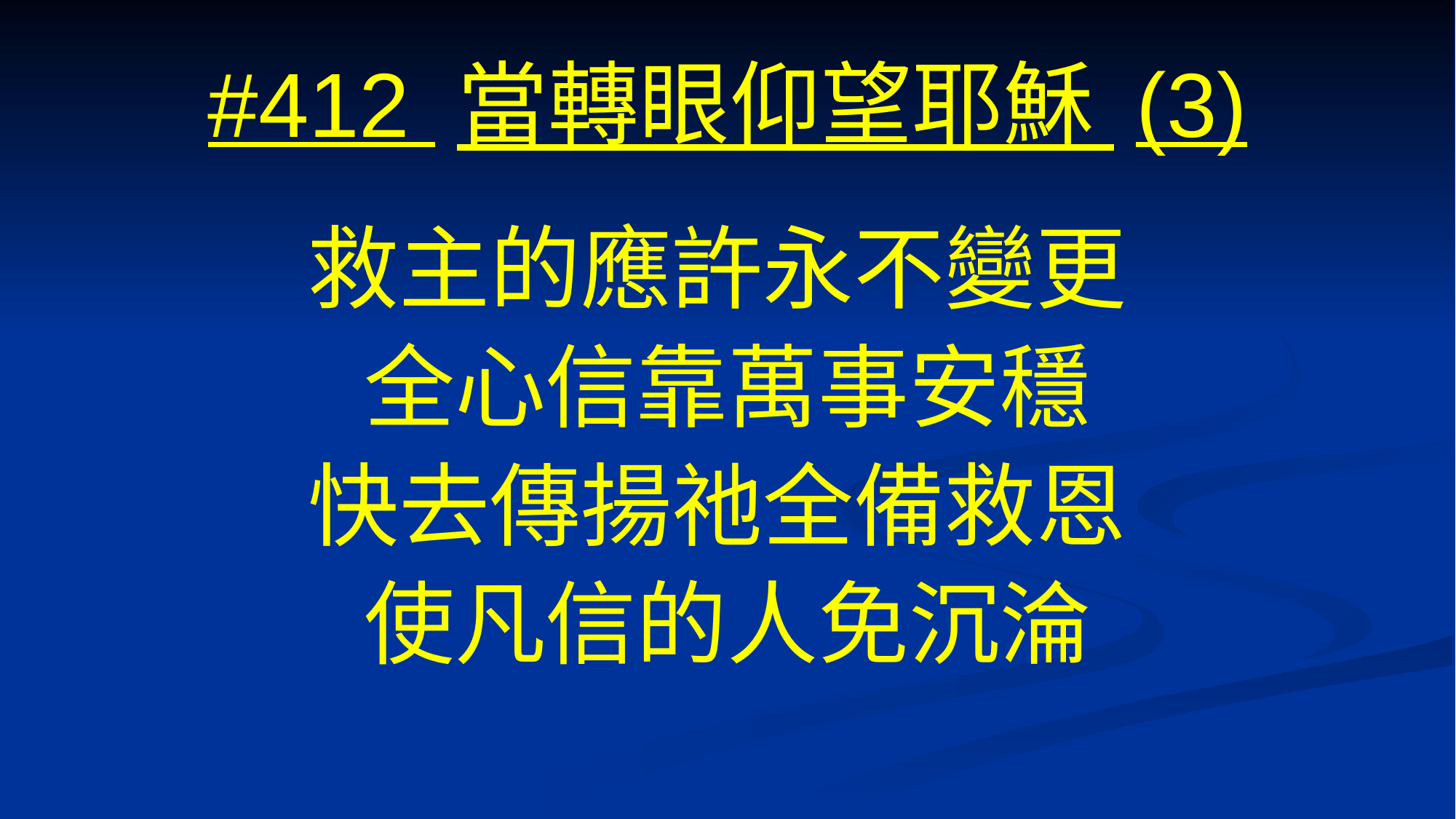

# #412 當轉眼仰望耶穌 (3)
救主的應許永不變更
全心信靠萬事安穩
快去傳揚祂全備救恩
使凡信的人免沉淪